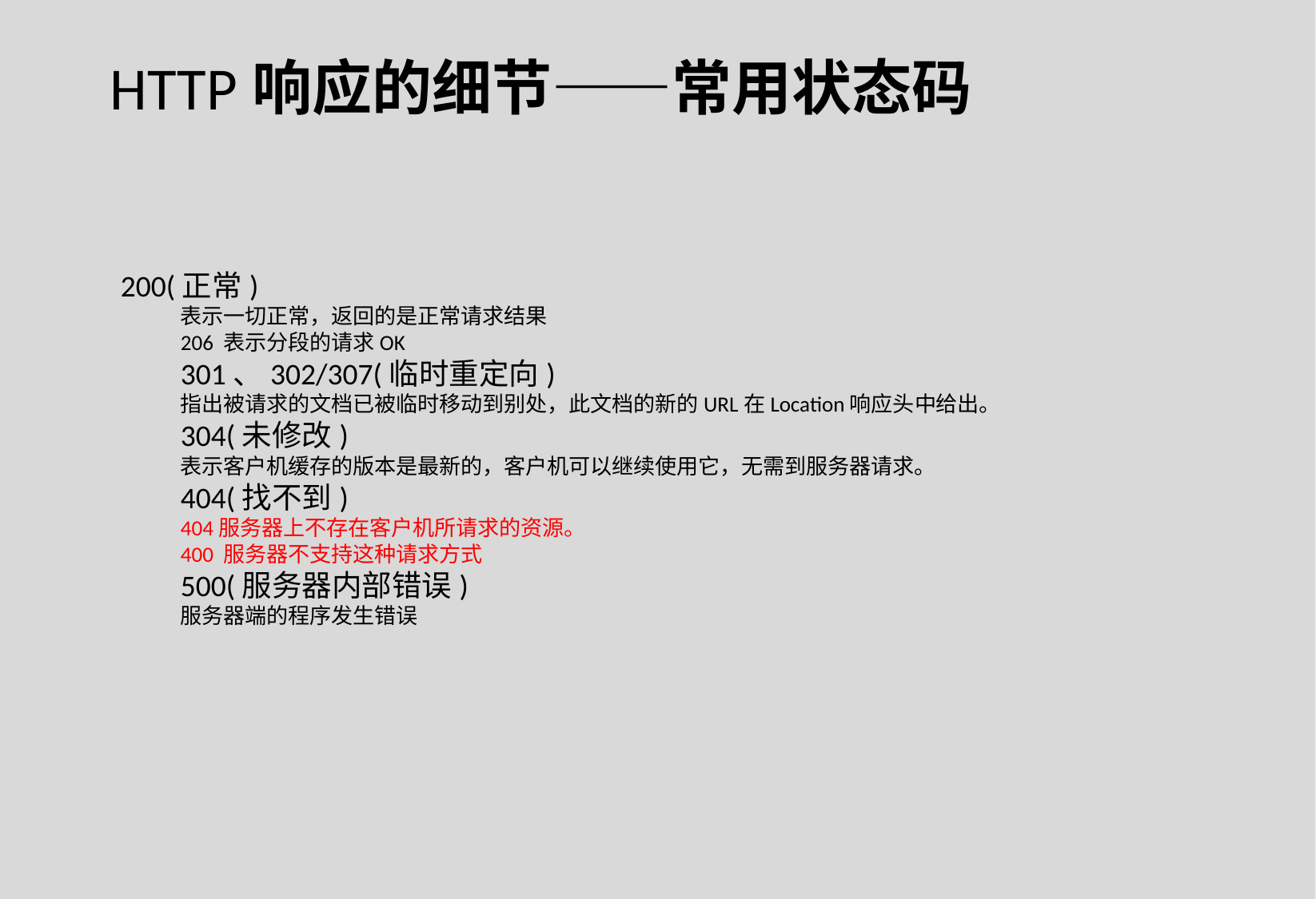

HTTP响应的细节——常用状态码
200(正常)
表示一切正常，返回的是正常请求结果
206 表示分段的请求OK
301、302/307(临时重定向)
指出被请求的文档已被临时移动到别处，此文档的新的URL在Location响应头中给出。
304(未修改)
表示客户机缓存的版本是最新的，客户机可以继续使用它，无需到服务器请求。
404(找不到)
404服务器上不存在客户机所请求的资源。
400 服务器不支持这种请求方式
500(服务器内部错误)
服务器端的程序发生错误